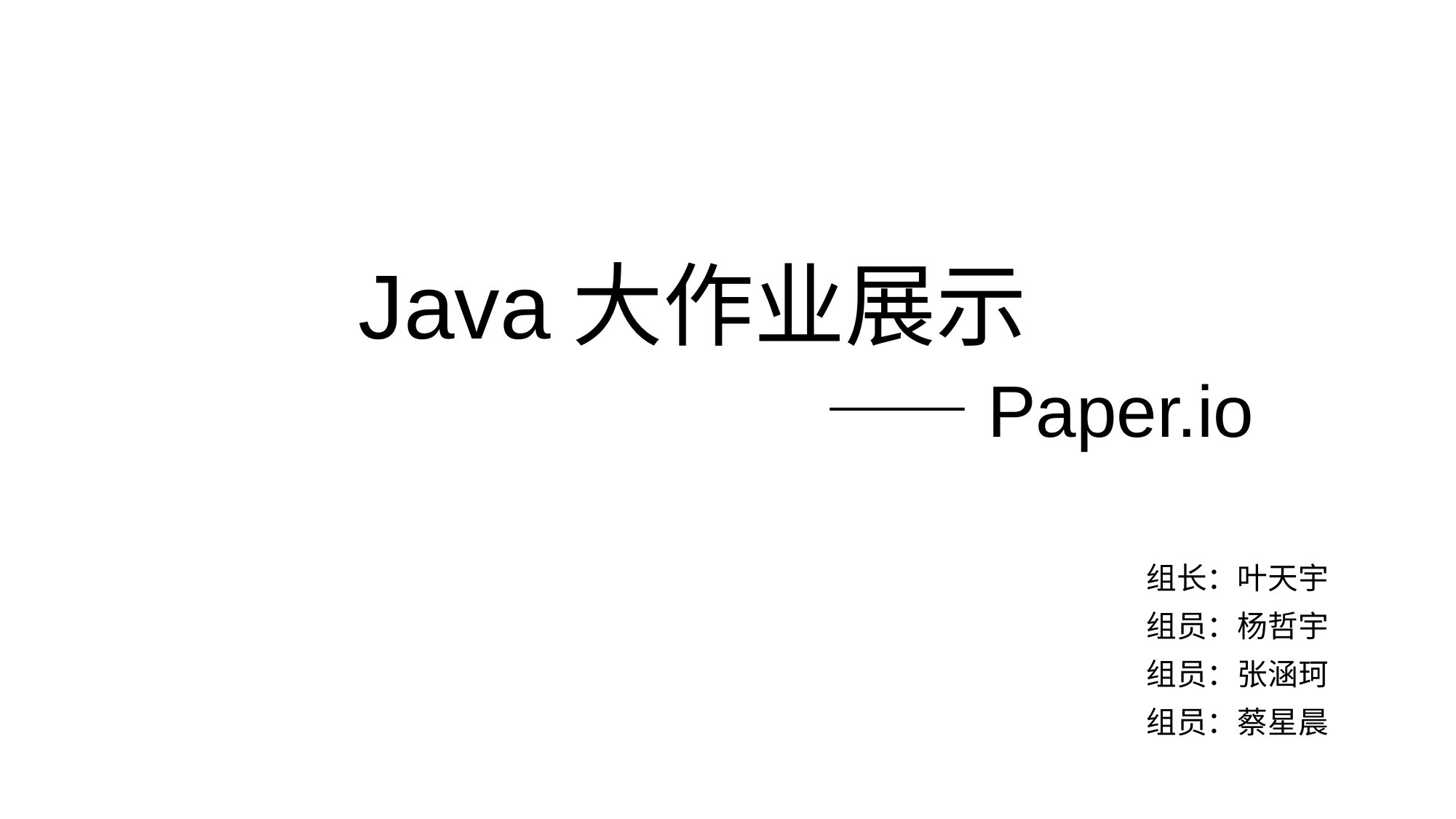

# Java大作业展示 ——Paper.io
组长：叶天宇
组员：杨哲宇
组员：张涵珂
组员：蔡星晨